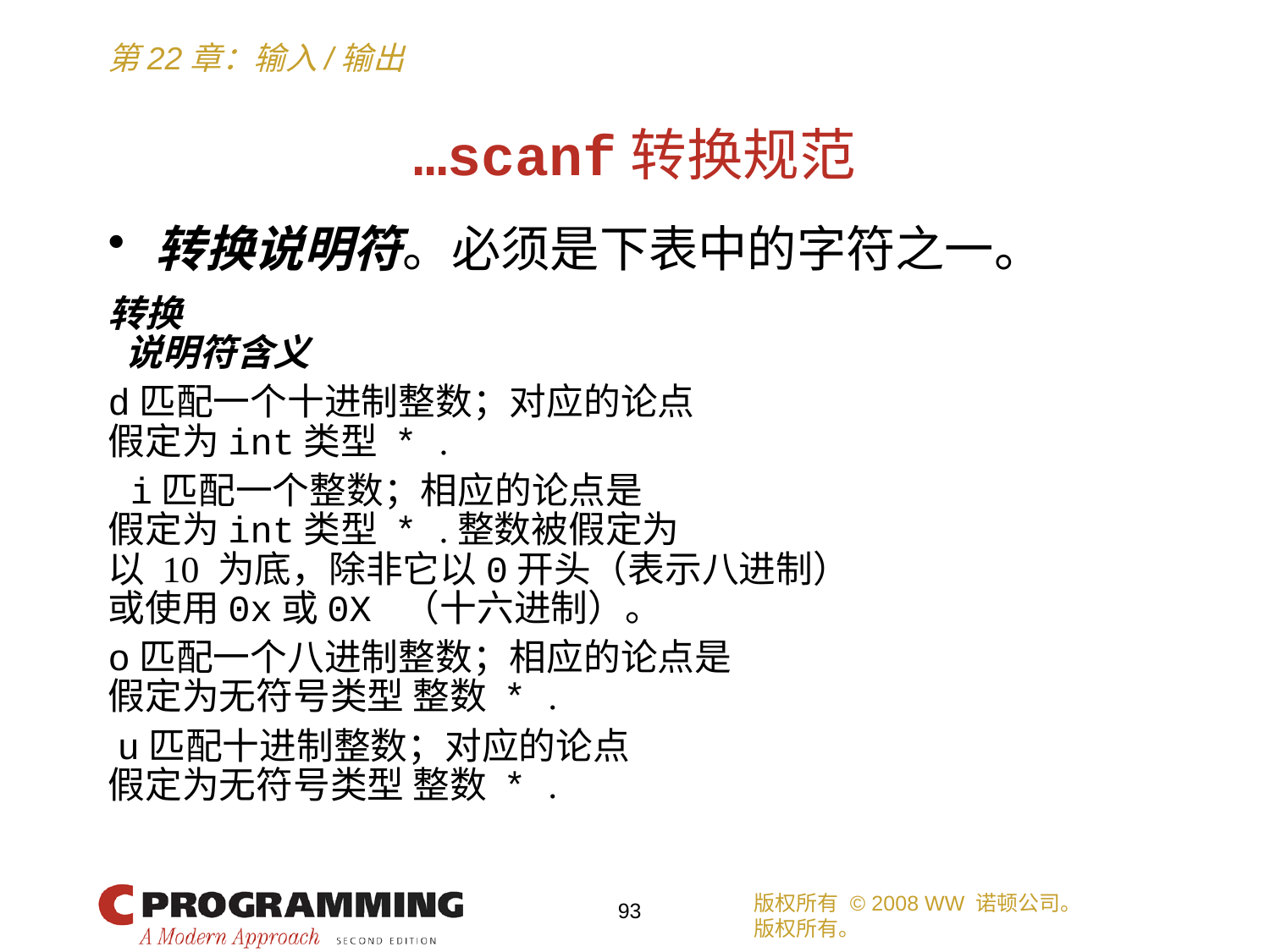

# …scanf转换规范
转换说明符。必须是下表中的字符之一。
转换
 说明符含义
d匹配一个十进制整数；对应的论点
假定为int类型 * .
 i匹配一个整数；相应的论点是
假定为int类型 * .整数被假定为
以 10 为底，除非它以0开头（表示八进制）
或使用0x或0X （十六进制）。
o匹配一个八进制整数；相应的论点是
假定为无符号类型 整数 * .
 u匹配十进制整数；对应的论点
假定为无符号类型 整数 * .

版权所有 © 2008 WW 诺顿公司。
版权所有。
93